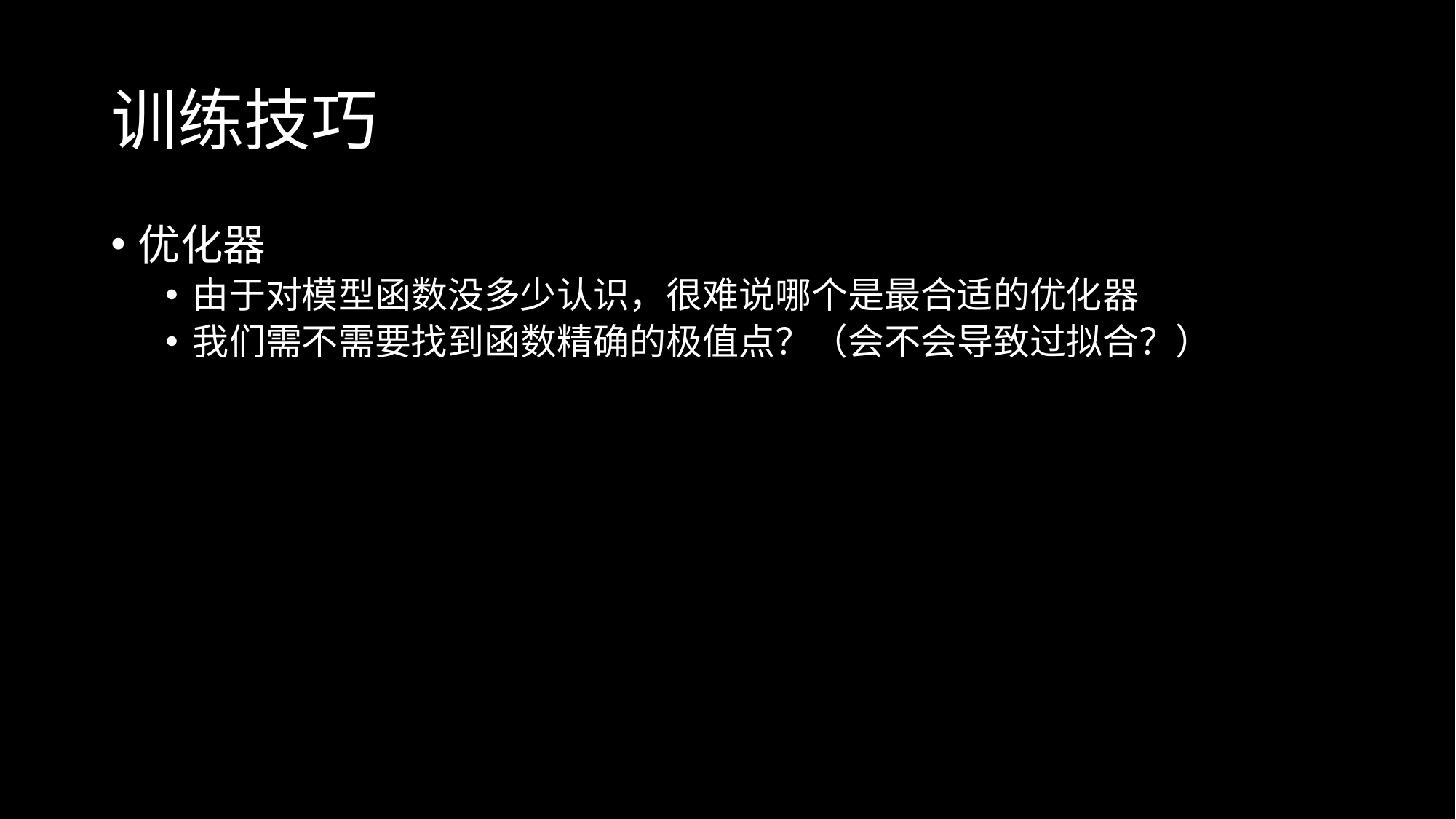

# 训练技巧
优化器
由于对模型函数没多少认识，很难说哪个是最合适的优化器
我们需不需要找到函数精确的极值点？（会不会导致过拟合？）